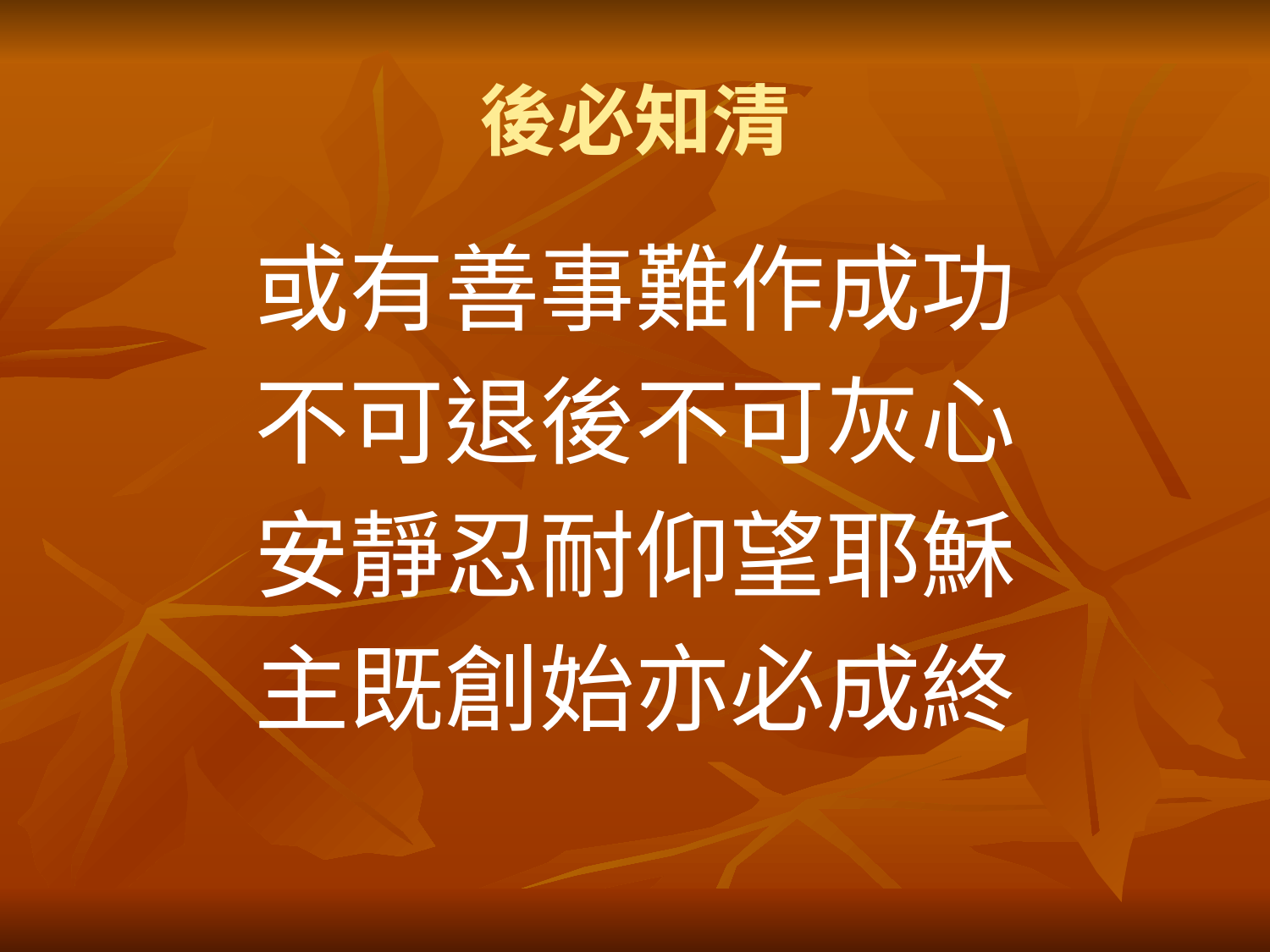

# 後必知清
或有善事難作成功
不可退後不可灰心
安靜忍耐仰望耶穌
主既創始亦必成終